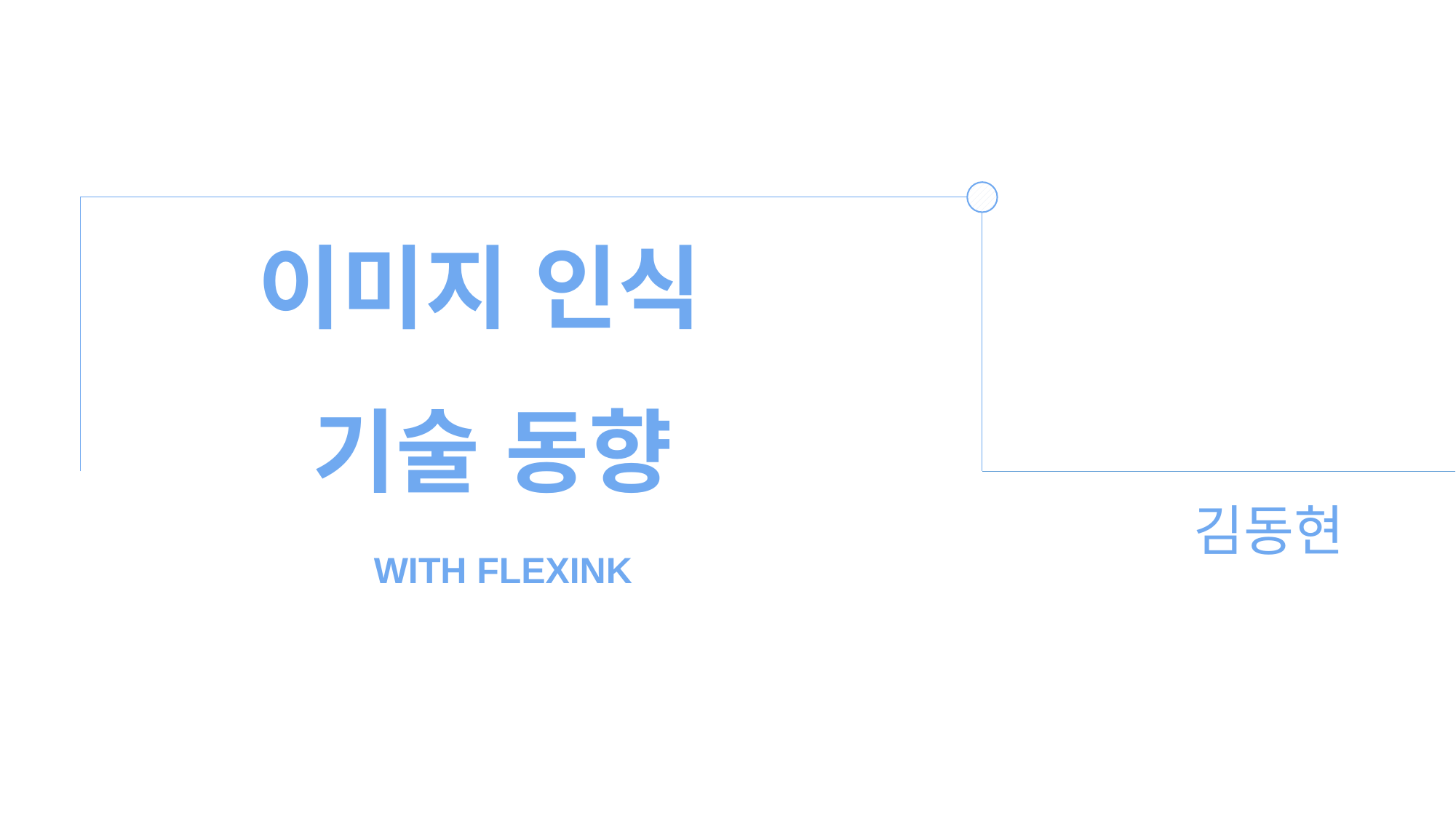

이미지 인식
기술 동향

김동현
WITH FLEXINK